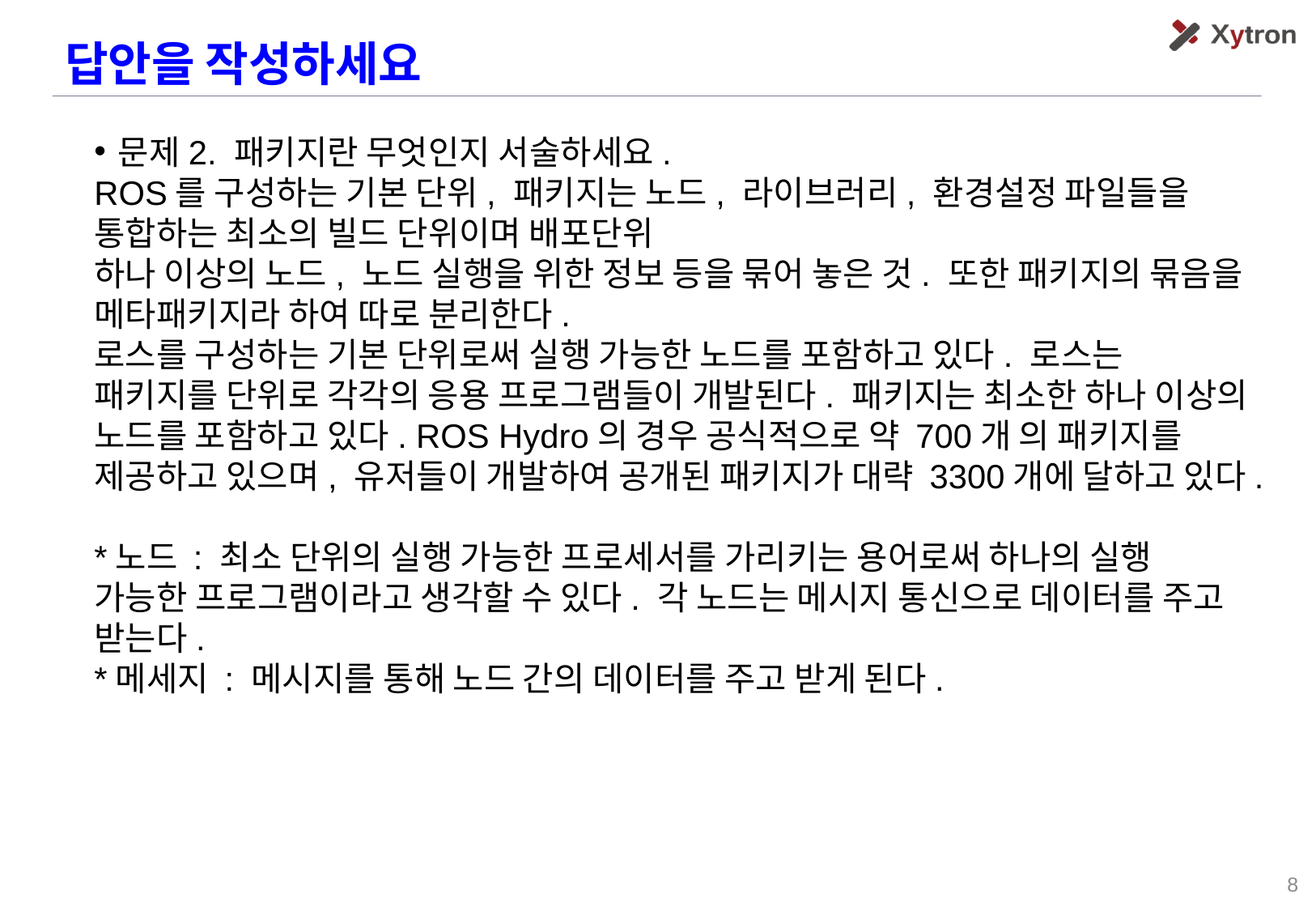

답안을 작성하세요
문제2. 패키지란 무엇인지 서술하세요.
ROS를 구성하는 기본 단위, 패키지는 노드, 라이브러리, 환경설정 파일들을 통합하는 최소의 빌드 단위이며 배포단위
하나 이상의 노드, 노드 실행을 위한 정보 등을 묶어 놓은 것. 또한 패키지의 묶음을 메타패키지라 하여 따로 분리한다.
로스를 구성하는 기본 단위로써 실행 가능한 노드를 포함하고 있다. 로스는 패키지를 단위로 각각의 응용 프로그램들이 개발된다. 패키지는 최소한 하나 이상의 노드를 포함하고 있다. ROS Hydro의 경우 공식적으로 약 700개 의 패키지를 제공하고 있으며, 유저들이 개발하여 공개된 패키지가 대략 3300개에 달하고 있다.

*노드 : 최소 단위의 실행 가능한 프로세서를 가리키는 용어로써 하나의 실행 가능한 프로그램이라고 생각할 수 있다. 각 노드는 메시지 통신으로 데이터를 주고 받는다.
*메세지 : 메시지를 통해 노드 간의 데이터를 주고 받게 된다.
8